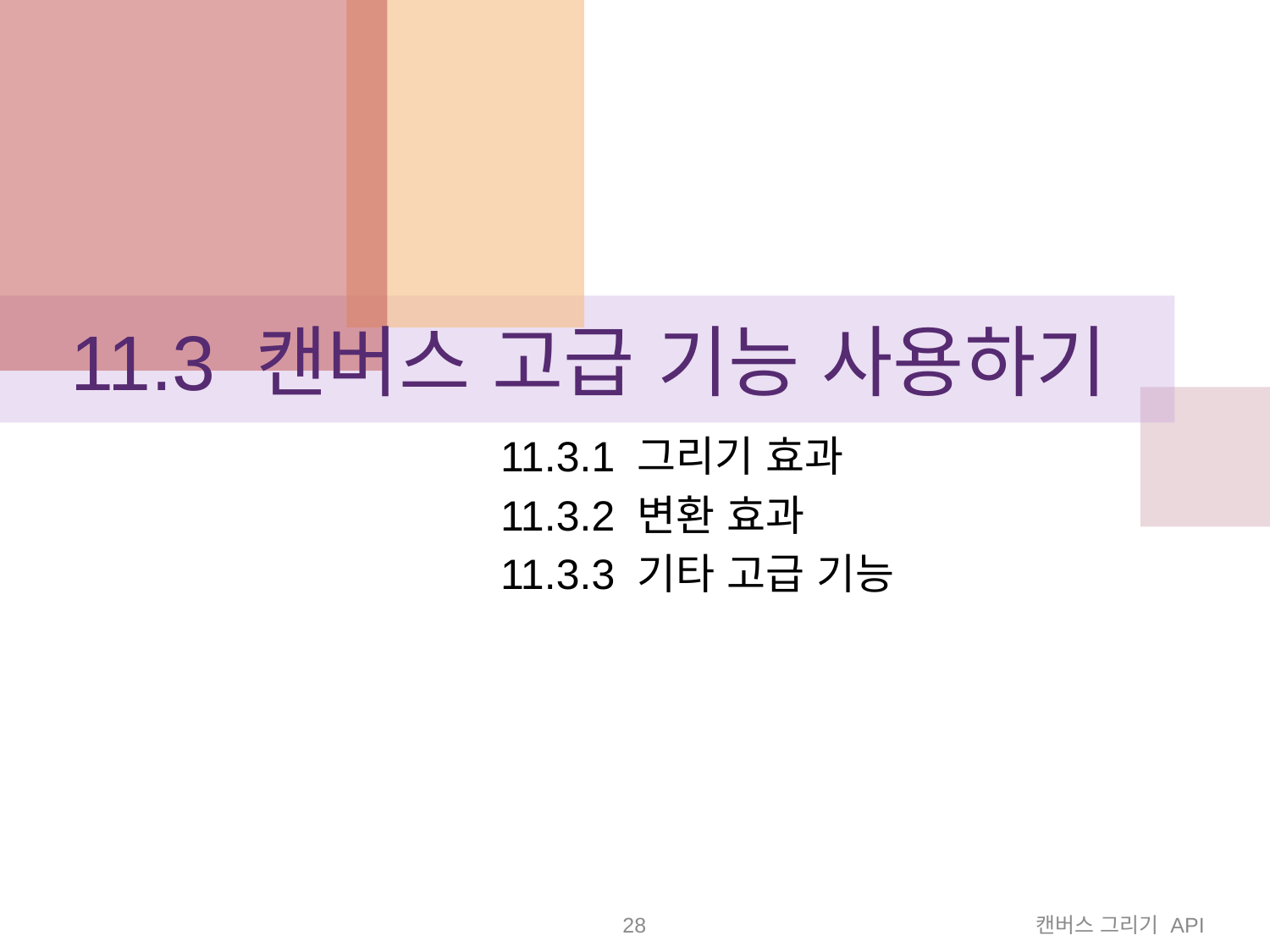

# 11.3 캔버스 고급 기능 사용하기
11.3.1 그리기 효과
11.3.2 변환 효과
11.3.3 기타 고급 기능
28
캔버스 그리기 API